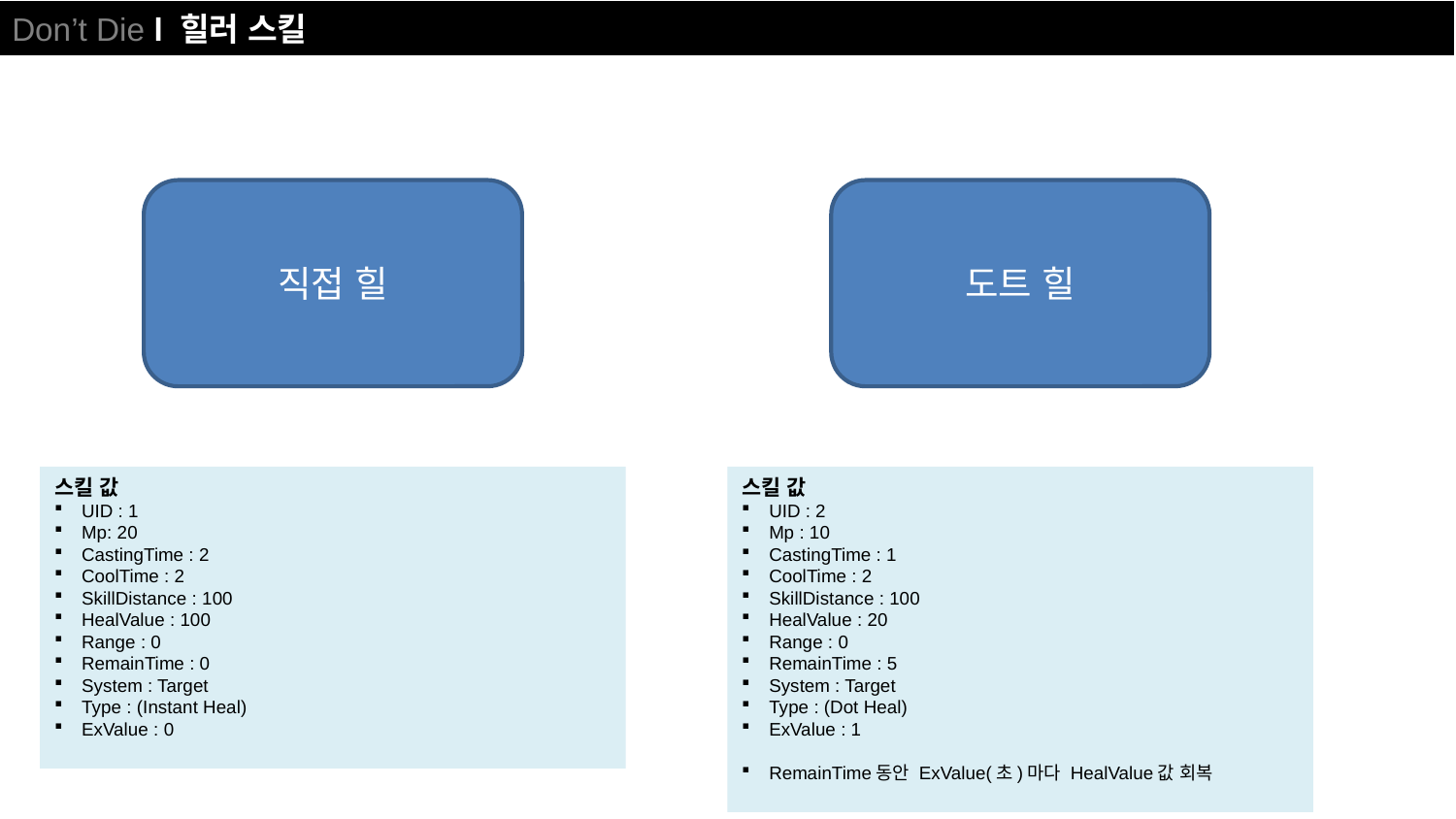

Don’t Die l 힐러 스킬
직접 힐
도트 힐
스킬 값
UID : 1
Mp: 20
CastingTime : 2
CoolTime : 2
SkillDistance : 100
HealValue : 100
Range : 0
RemainTime : 0
System : Target
Type : (Instant Heal)
ExValue : 0

스킬 값
UID : 2
Mp : 10
CastingTime : 1
CoolTime : 2
SkillDistance : 100
HealValue : 20
Range : 0
RemainTime : 5
System : Target
Type : (Dot Heal)
ExValue : 1

RemainTime동안 ExValue(초)마다 HealValue값 회복